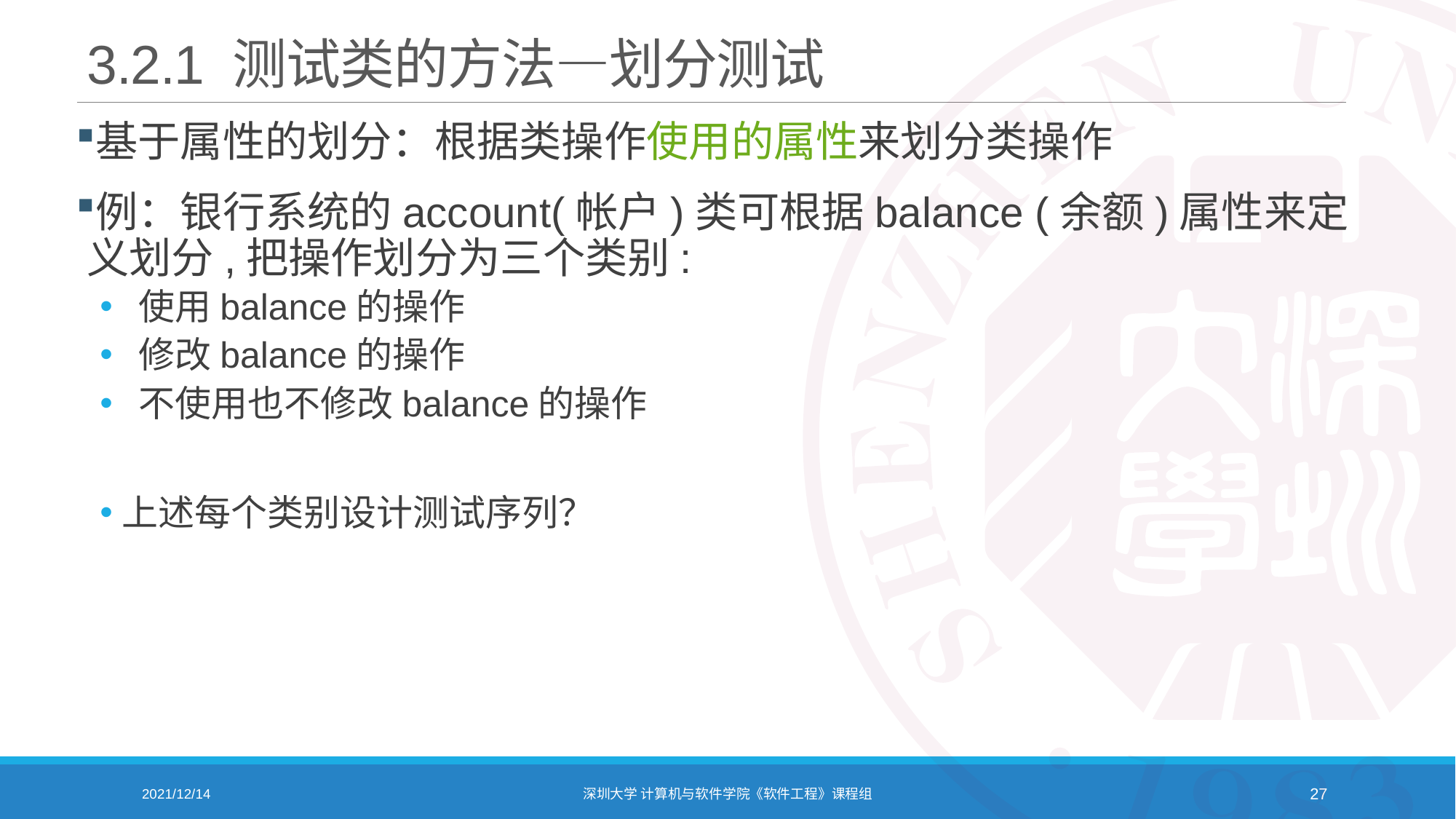

# 3.2.1 测试类的方法—划分测试
基于属性的划分：根据类操作使用的属性来划分类操作
例：银行系统的account(帐户)类可根据balance (余额)属性来定义划分,把操作划分为三个类别:
 使用balance的操作
 修改balance的操作
 不使用也不修改balance的操作

上述每个类别设计测试序列？

2021/12/14
深圳大学 计算机与软件学院《软件工程》课程组
27